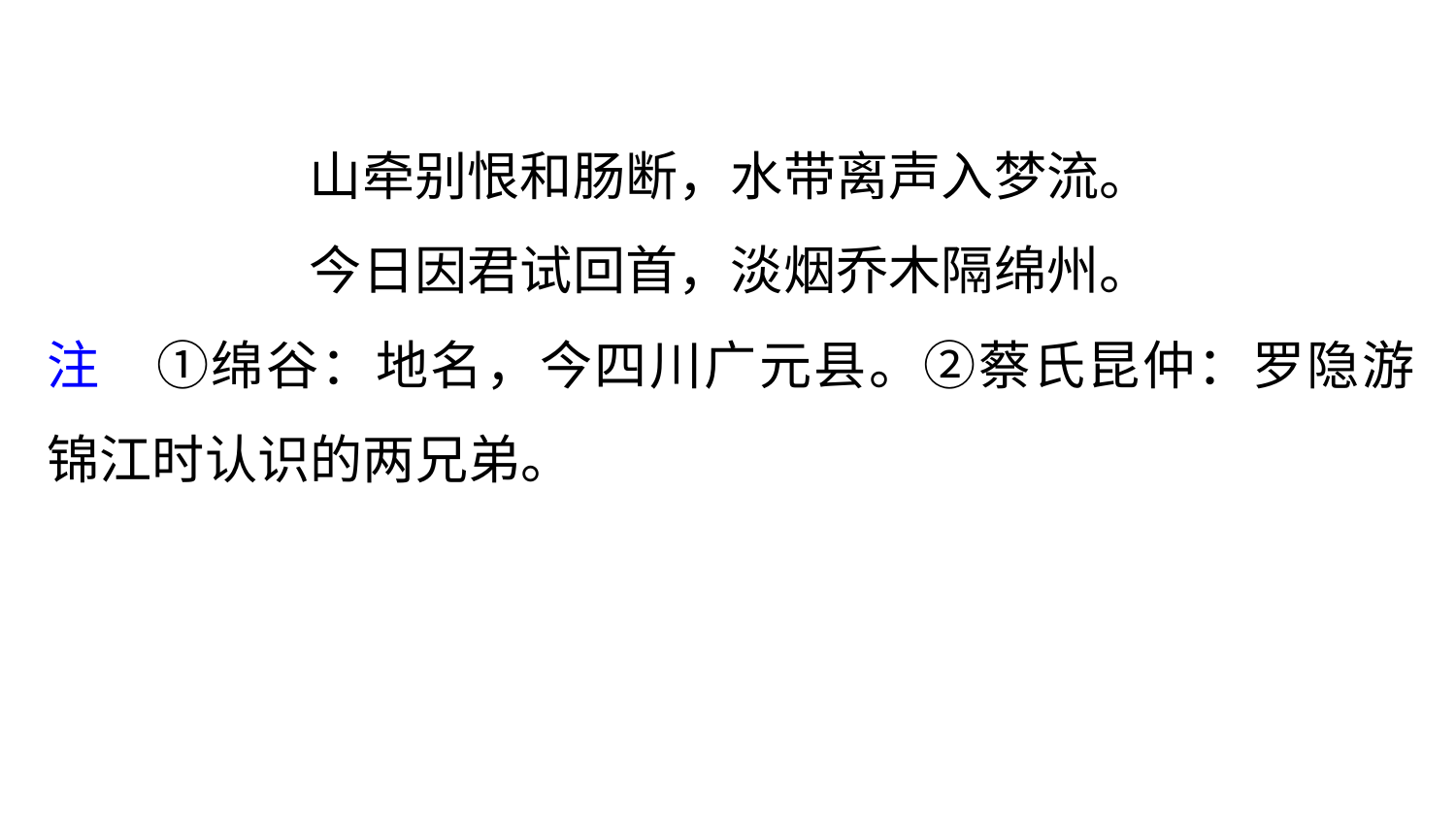

山牵别恨和肠断，水带离声入梦流。
今日因君试回首，淡烟乔木隔绵州。
注　①绵谷：地名，今四川广元县。②蔡氏昆仲：罗隐游锦江时认识的两兄弟。